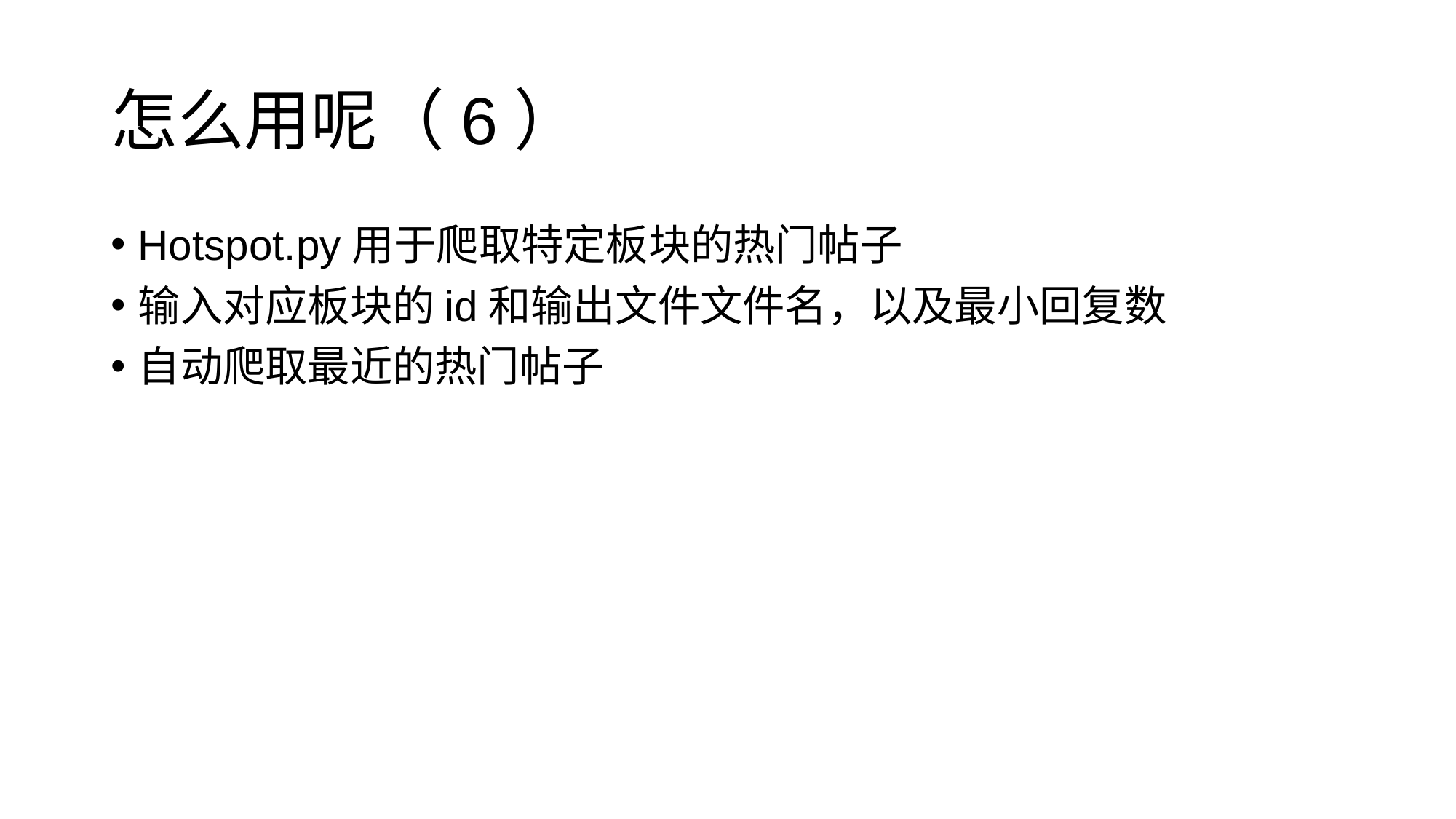

# 怎么用呢（6）
Hotspot.py用于爬取特定板块的热门帖子
输入对应板块的id和输出文件文件名，以及最小回复数
自动爬取最近的热门帖子